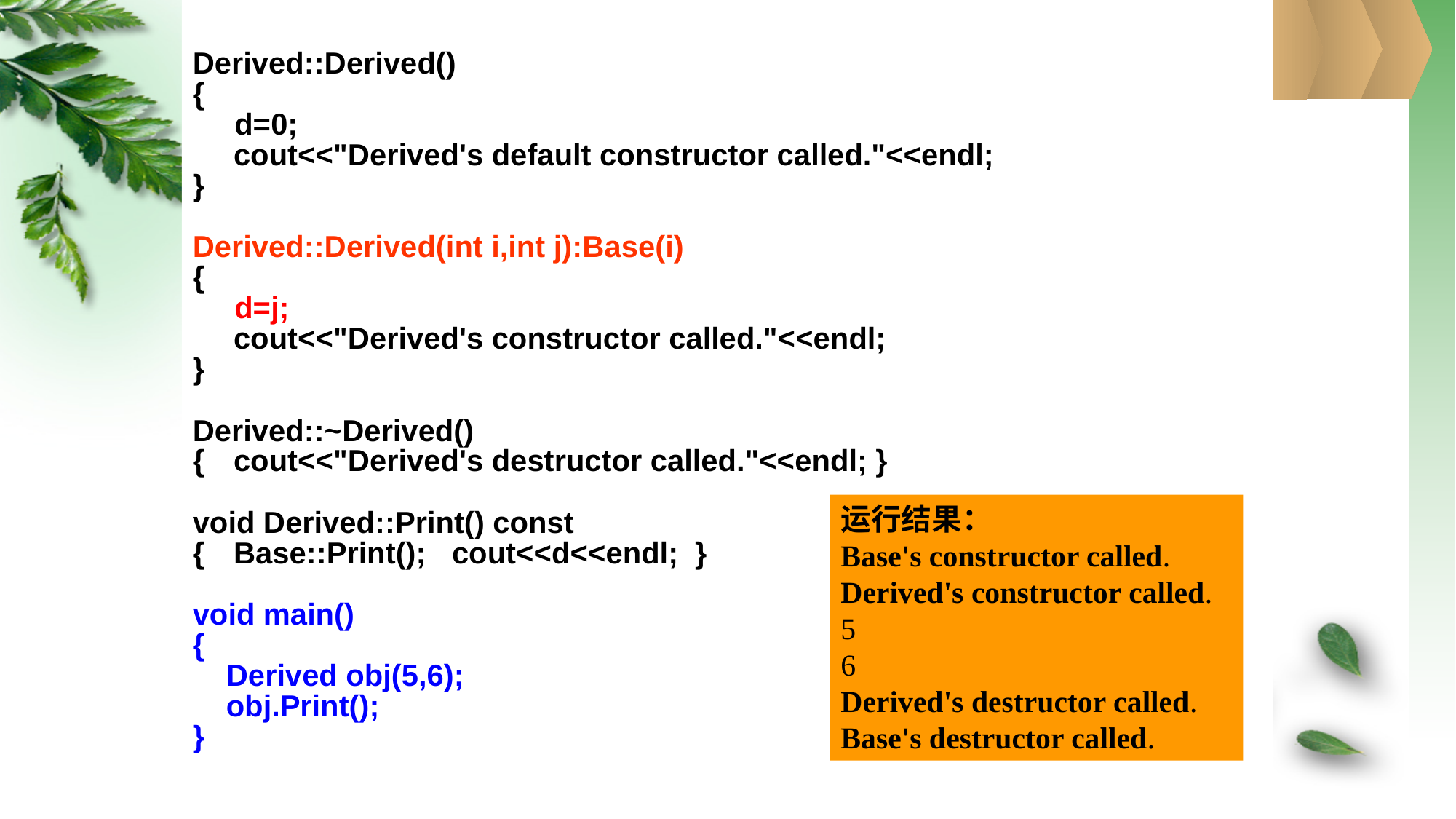

Derived::Derived()
{
     d=0;
	cout<<"Derived's default constructor called."<<endl;
}

Derived::Derived(int i,int j):Base(i)
{
     d=j;
	cout<<"Derived's constructor called."<<endl;
}

Derived::~Derived()
{	cout<<"Derived's destructor called."<<endl; }

void Derived::Print() const
{	Base::Print();	cout<<d<<endl;  }

void main()
{
    Derived obj(5,6);
    obj.Print();
}
运行结果：
Base's constructor called.
Derived's constructor called.
5
6
Derived's destructor called.
Base's destructor called.